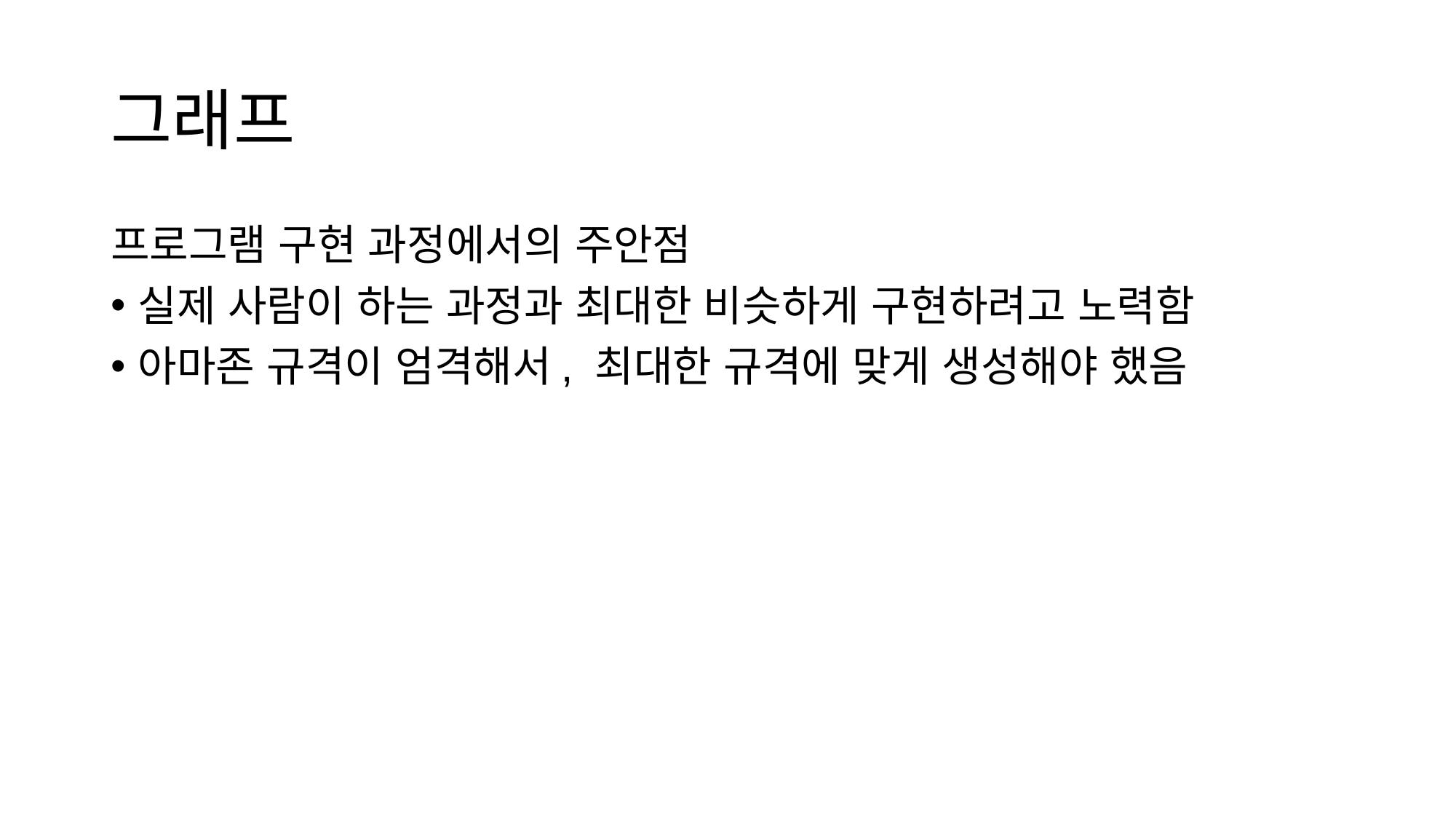

# 그래프
프로그램 구현 과정에서의 주안점
실제 사람이 하는 과정과 최대한 비슷하게 구현하려고 노력함
아마존 규격이 엄격해서, 최대한 규격에 맞게 생성해야 했음